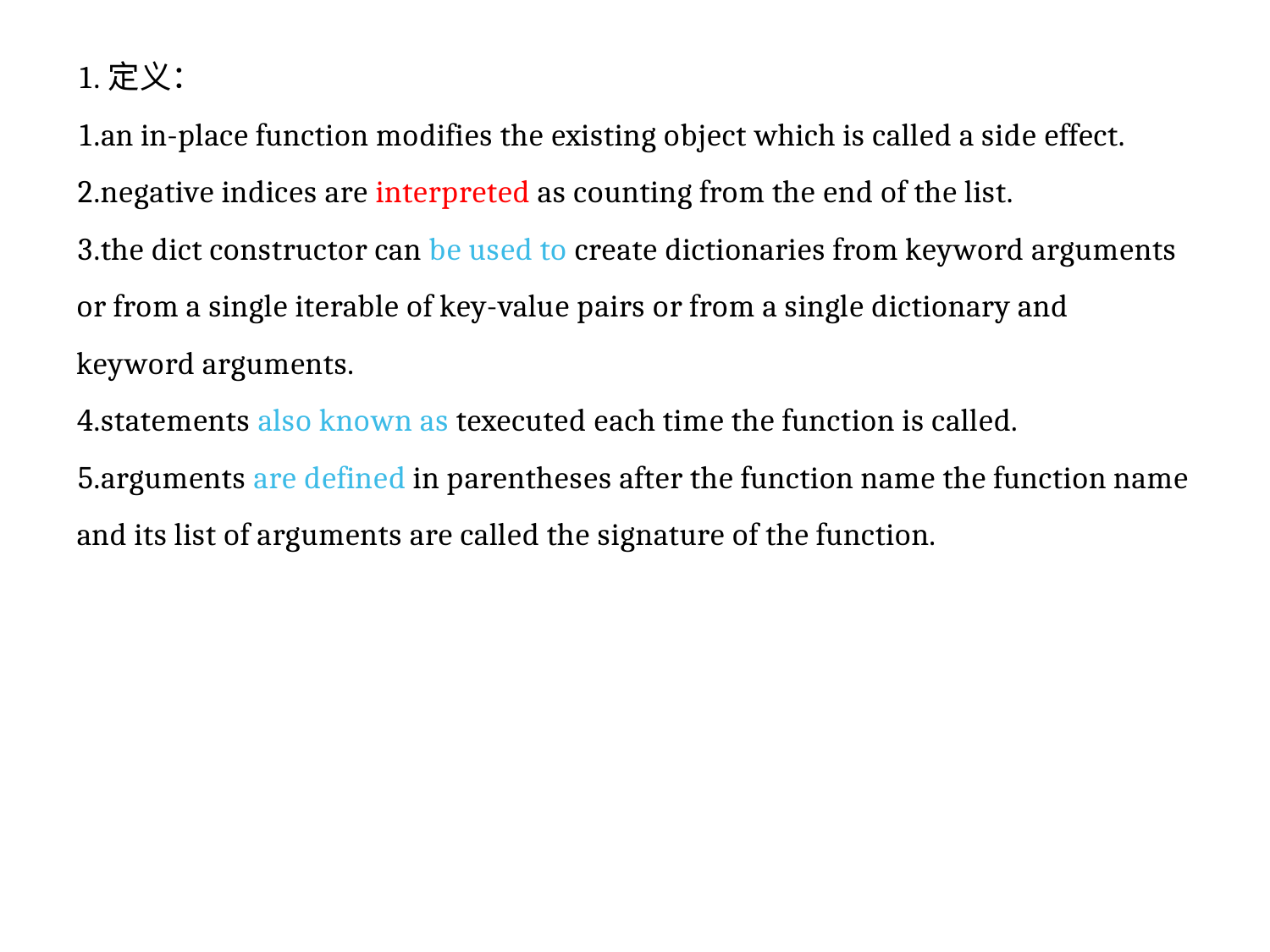

1.定义：
1.an in-place function modifies the existing object which is called a side effect.
2.negative indices are interpreted as counting from the end of the list.
3.the dict constructor can be used to create dictionaries from keyword arguments or from a single iterable of key-value pairs or from a single dictionary and keyword arguments.
4.statements also known as texecuted each time the function is called.
5.arguments are defined in parentheses after the function name the function name and its list of arguments are called the signature of the function.